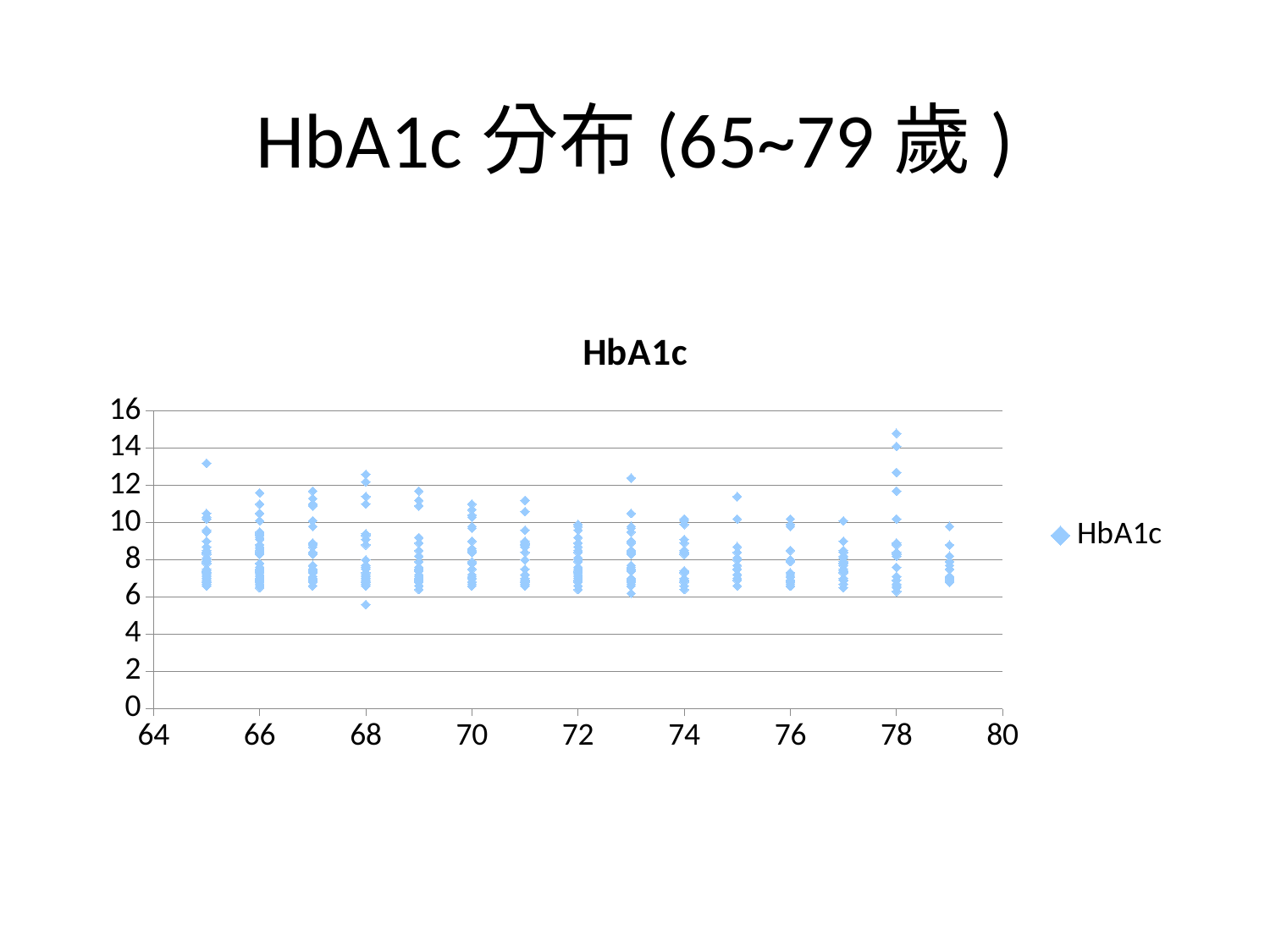

# HbA1c分布(65~79歲)

### Chart:

| Category | HbA1c |
|---|---|